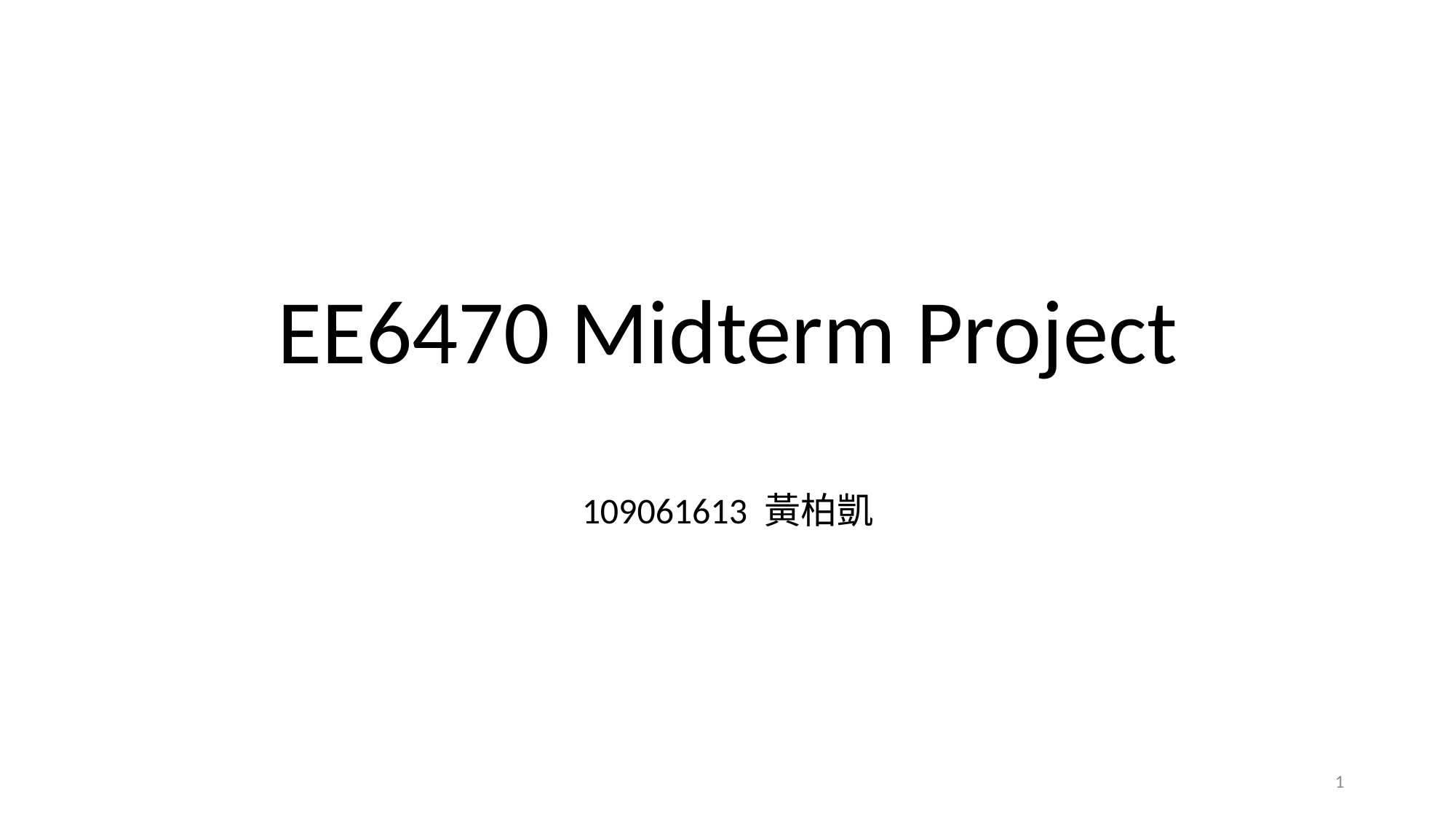

# EE6470 Midterm Project
109061613 黃柏凱
1